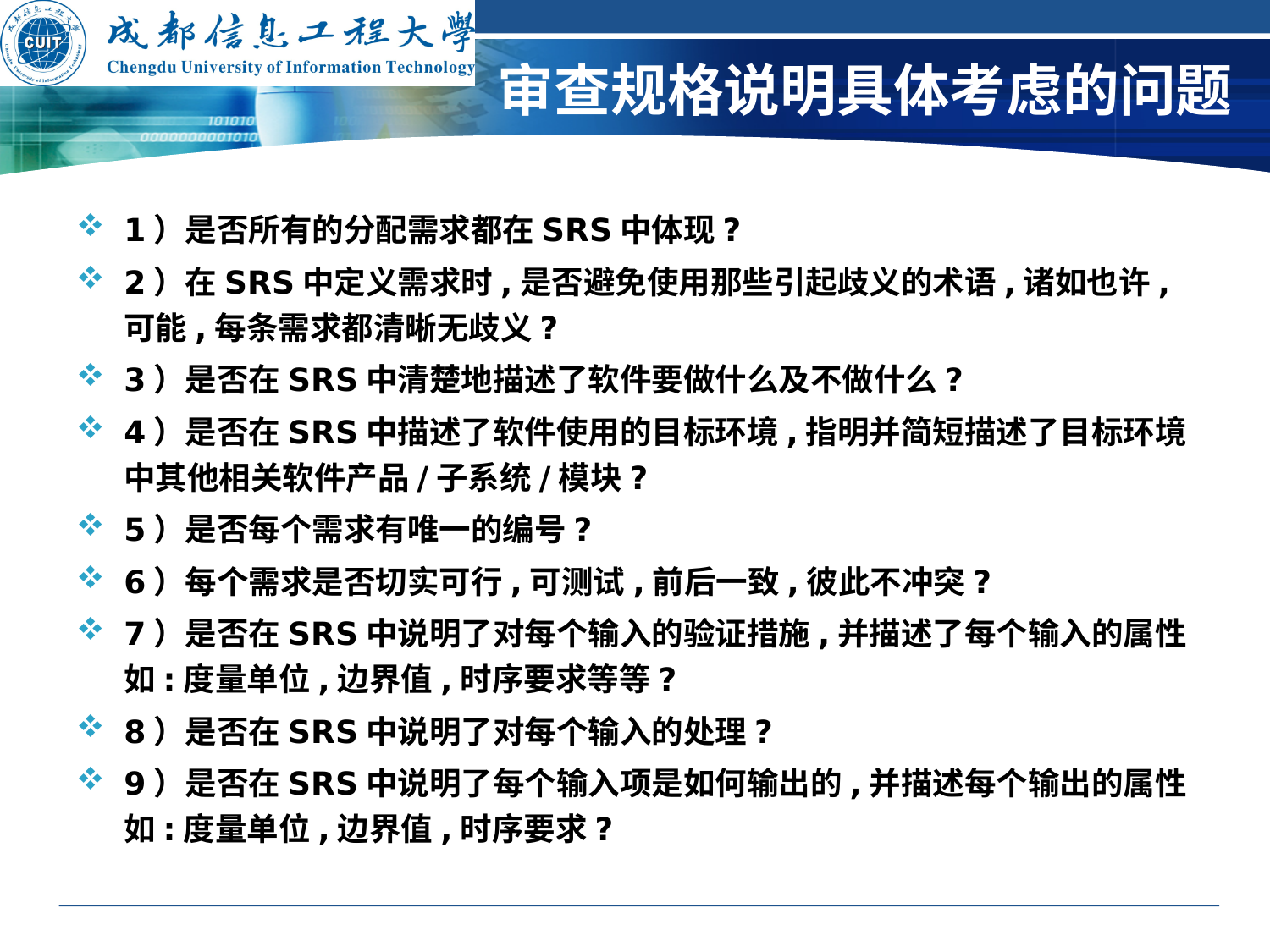

# 审查规格说明具体考虑的问题
1）是否所有的分配需求都在SRS中体现?
2）在SRS中定义需求时,是否避免使用那些引起歧义的术语,诸如也许,可能,每条需求都清晰无歧义?
3）是否在SRS中清楚地描述了软件要做什么及不做什么?
4）是否在SRS中描述了软件使用的目标环境,指明并简短描述了目标环境中其他相关软件产品/子系统/模块?
5）是否每个需求有唯一的编号?
6）每个需求是否切实可行,可测试,前后一致,彼此不冲突?
7）是否在SRS中说明了对每个输入的验证措施,并描述了每个输入的属性如:度量单位,边界值,时序要求等等?
8）是否在SRS中说明了对每个输入的处理?
9）是否在SRS中说明了每个输入项是如何输出的,并描述每个输出的属性如:度量单位,边界值,时序要求?